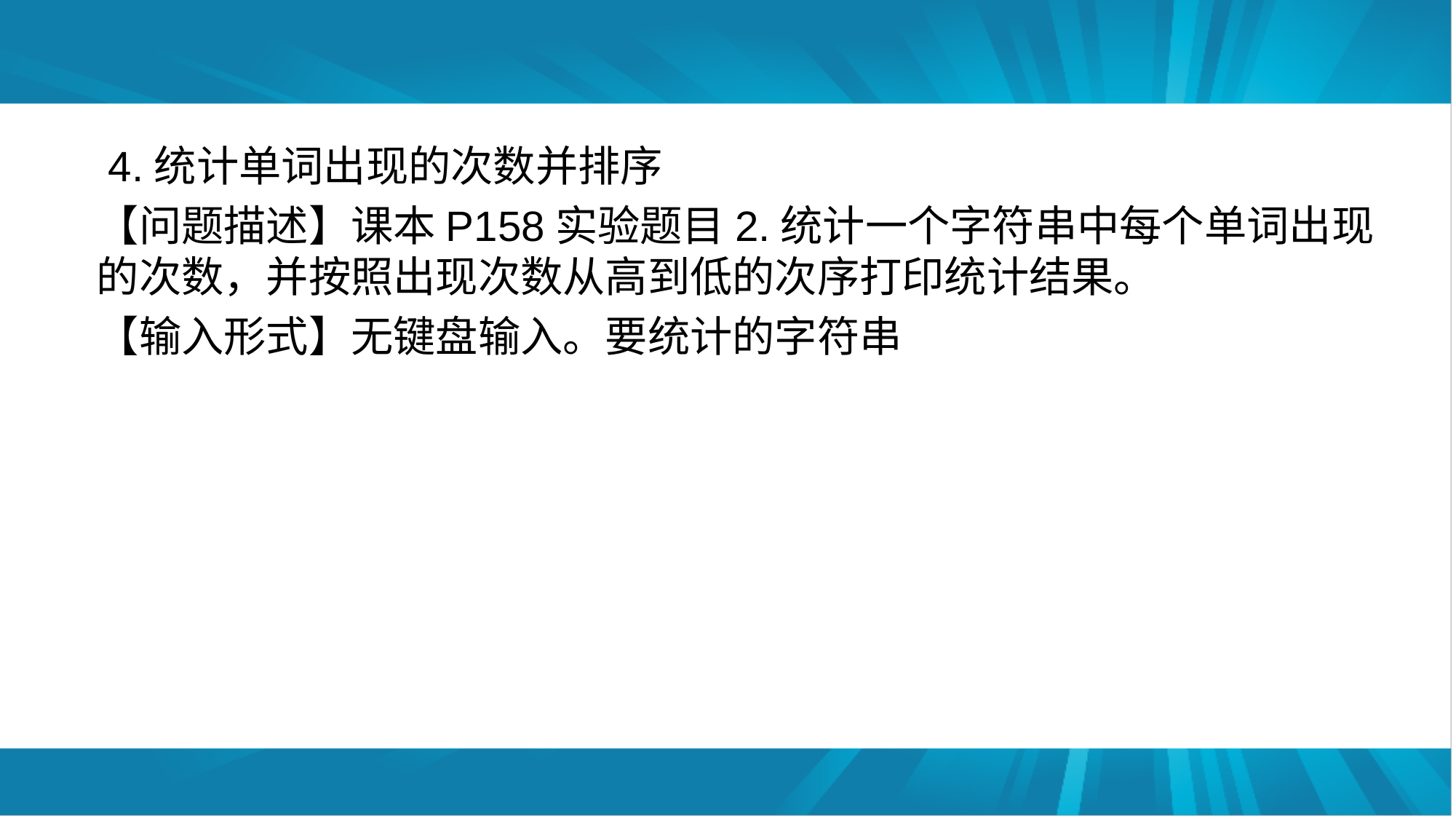

#
 4.统计单词出现的次数并排序
【问题描述】课本P158实验题目2.统计一个字符串中每个单词出现的次数，并按照出现次数从高到低的次序打印统计结果。
【输入形式】无键盘输入。要统计的字符串